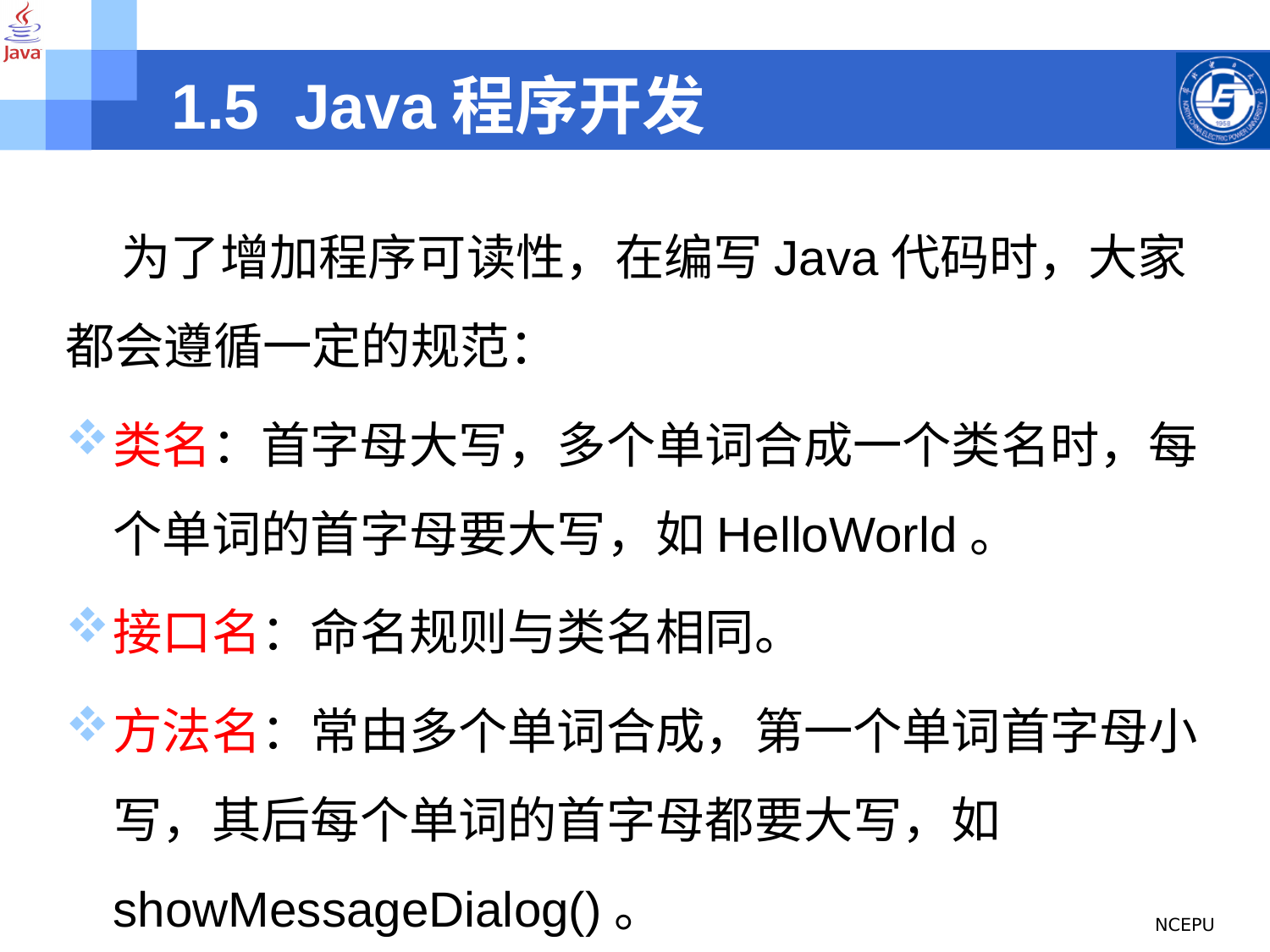

# 1.5  Java程序开发
    为了增加程序可读性，在编写Java代码时，大家都会遵循一定的规范：
类名：首字母大写，多个单词合成一个类名时，每个单词的首字母要大写，如HelloWorld。
接口名：命名规则与类名相同。
方法名：常由多个单词合成，第一个单词首字母小写，其后每个单词的首字母都要大写，如showMessageDialog()。
NCEPU